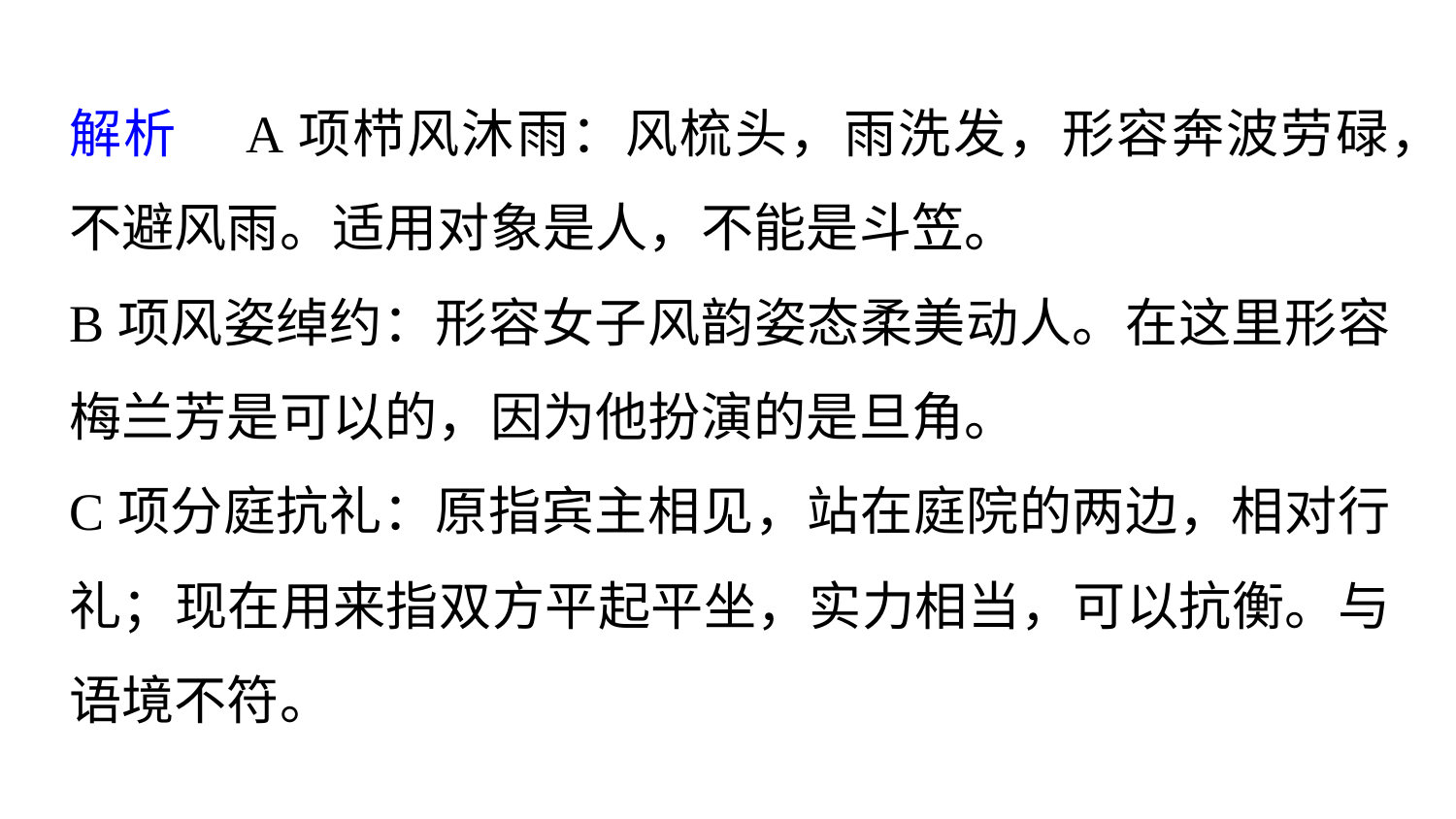

解析　A项栉风沐雨：风梳头，雨洗发，形容奔波劳碌，不避风雨。适用对象是人，不能是斗笠。
B项风姿绰约：形容女子风韵姿态柔美动人。在这里形容梅兰芳是可以的，因为他扮演的是旦角。
C项分庭抗礼：原指宾主相见，站在庭院的两边，相对行礼；现在用来指双方平起平坐，实力相当，可以抗衡。与语境不符。